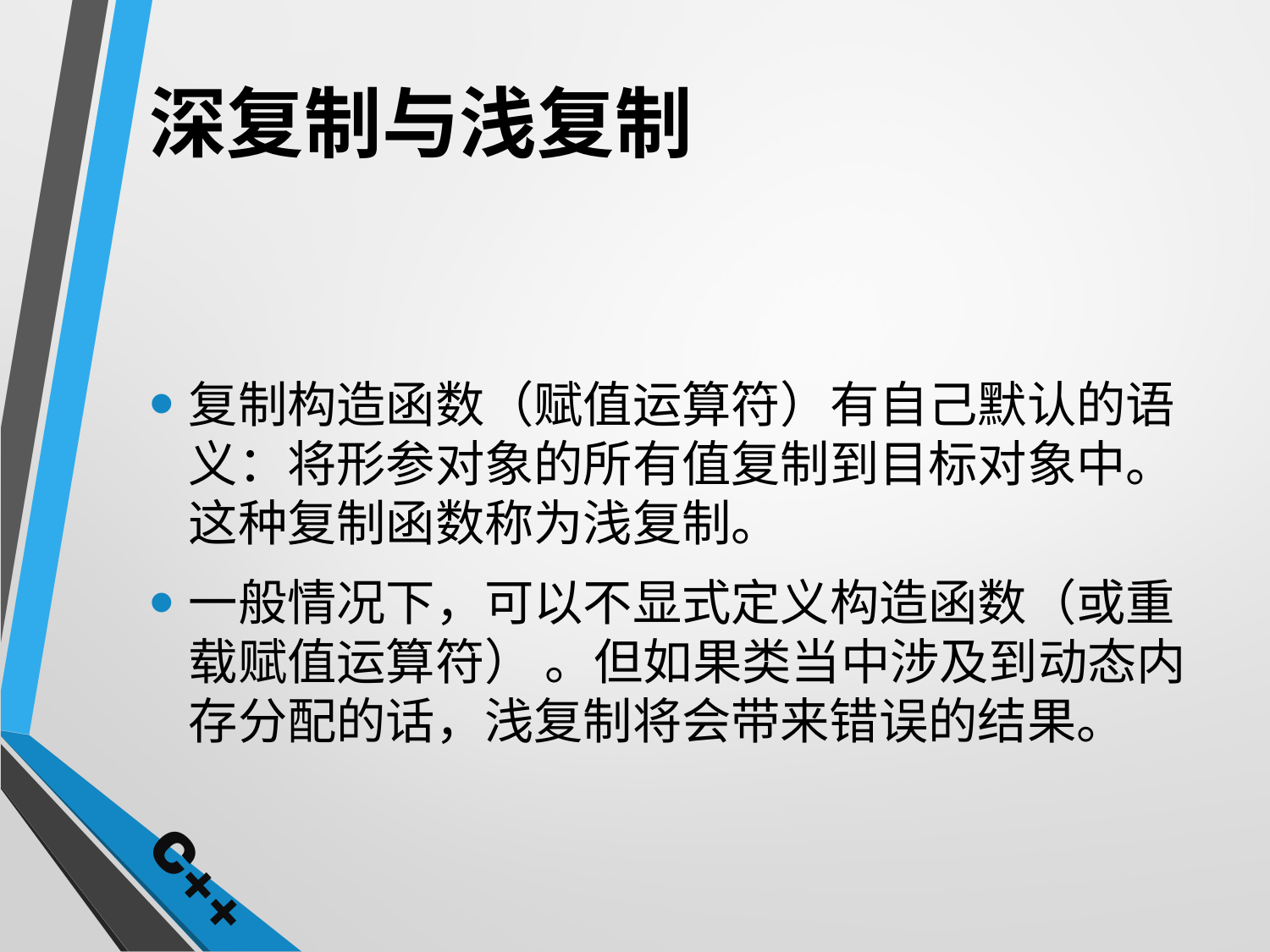

# 深复制与浅复制
复制构造函数（赋值运算符）有自己默认的语义：将形参对象的所有值复制到目标对象中。这种复制函数称为浅复制。
一般情况下，可以不显式定义构造函数（或重载赋值运算符） 。但如果类当中涉及到动态内存分配的话，浅复制将会带来错误的结果。